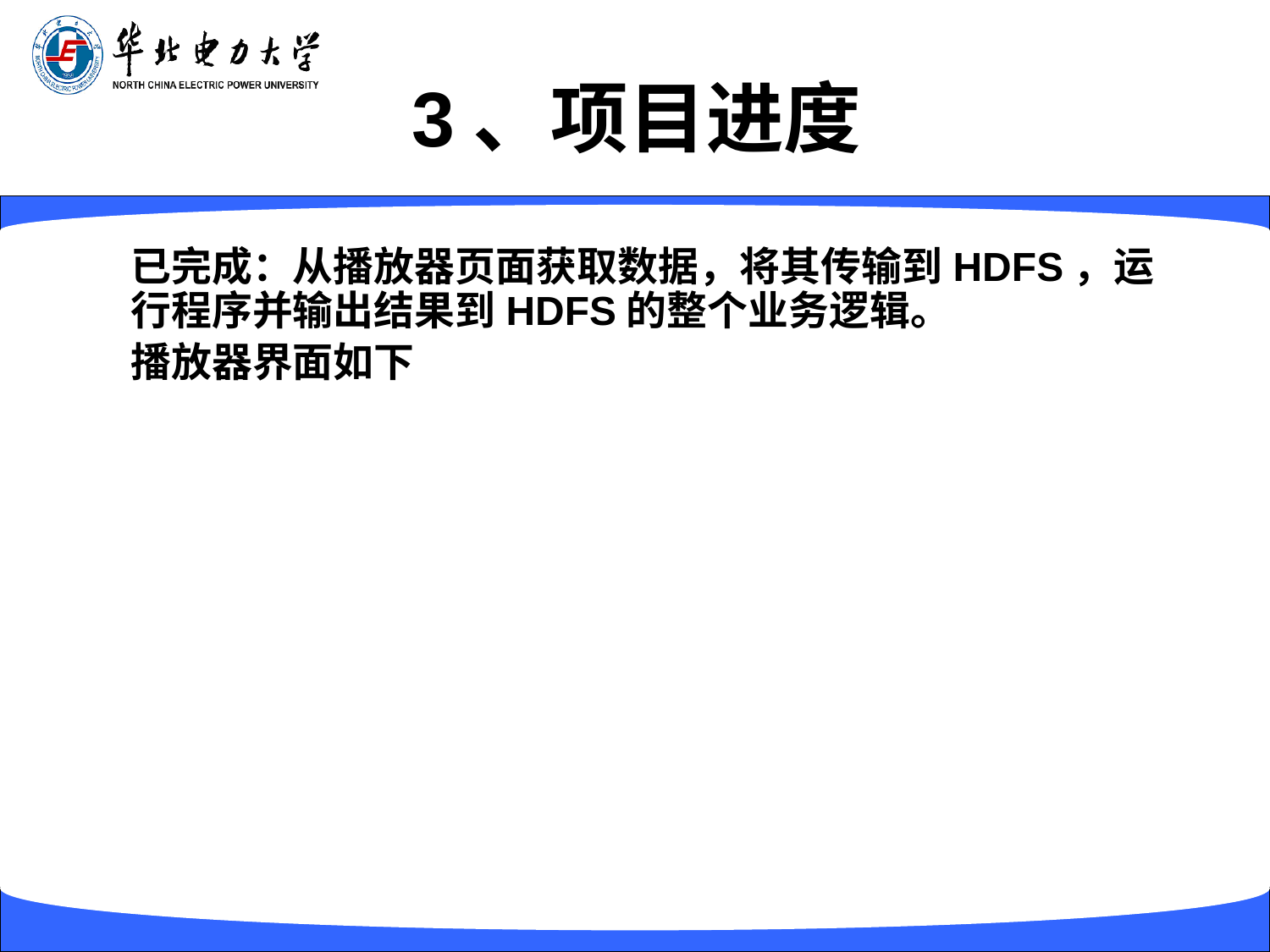

# 3、项目进度

已完成：从播放器页面获取数据，将其传输到HDFS，运行程序并输出结果到HDFS的整个业务逻辑。
播放器界面如下
9